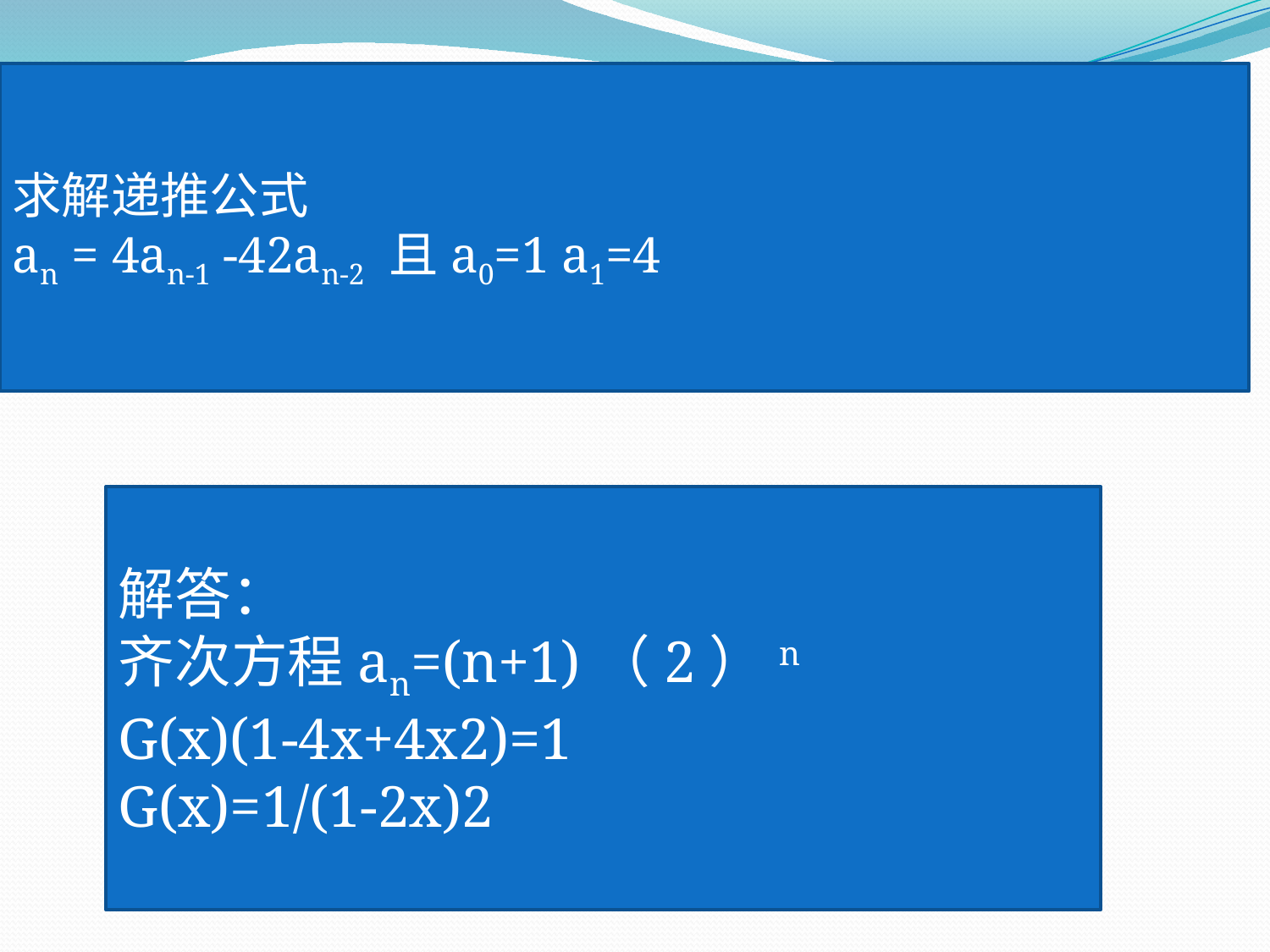

求解递推公式
an = 4an-1 -42an-2 且a0=1 a1=4
解答：
齐次方程an=(n+1)（2）n
G(x)(1-4x+4x2)=1
G(x)=1/(1-2x)2